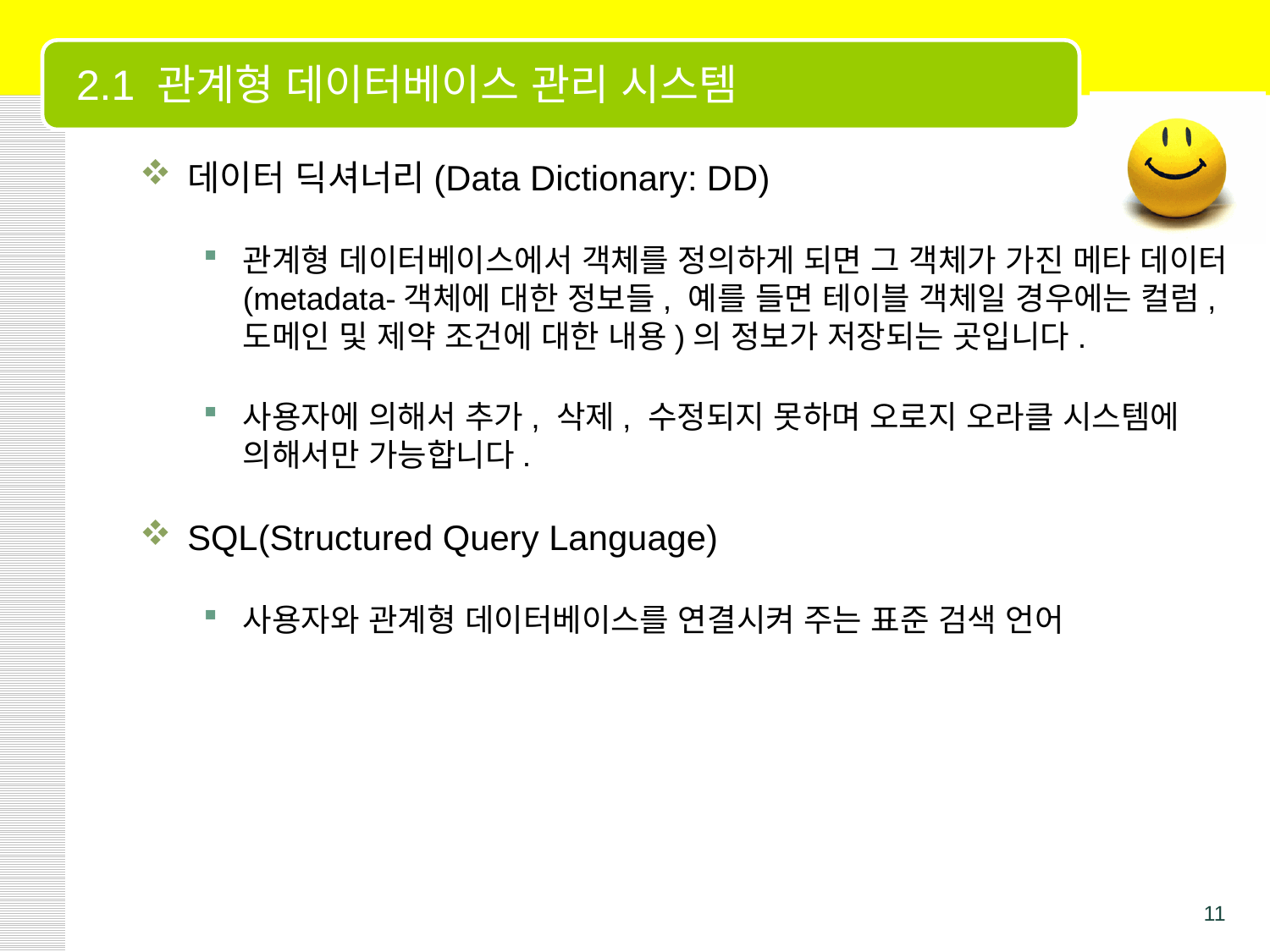

# 2.1 관계형 데이터베이스 관리 시스템
데이터 딕셔너리(Data Dictionary: DD)
관계형 데이터베이스에서 객체를 정의하게 되면 그 객체가 가진 메타 데이터(metadata-객체에 대한 정보들, 예를 들면 테이블 객체일 경우에는 컬럼, 도메인 및 제약 조건에 대한 내용)의 정보가 저장되는 곳입니다.
사용자에 의해서 추가, 삭제, 수정되지 못하며 오로지 오라클 시스템에 의해서만 가능합니다.
SQL(Structured Query Language)
사용자와 관계형 데이터베이스를 연결시켜 주는 표준 검색 언어